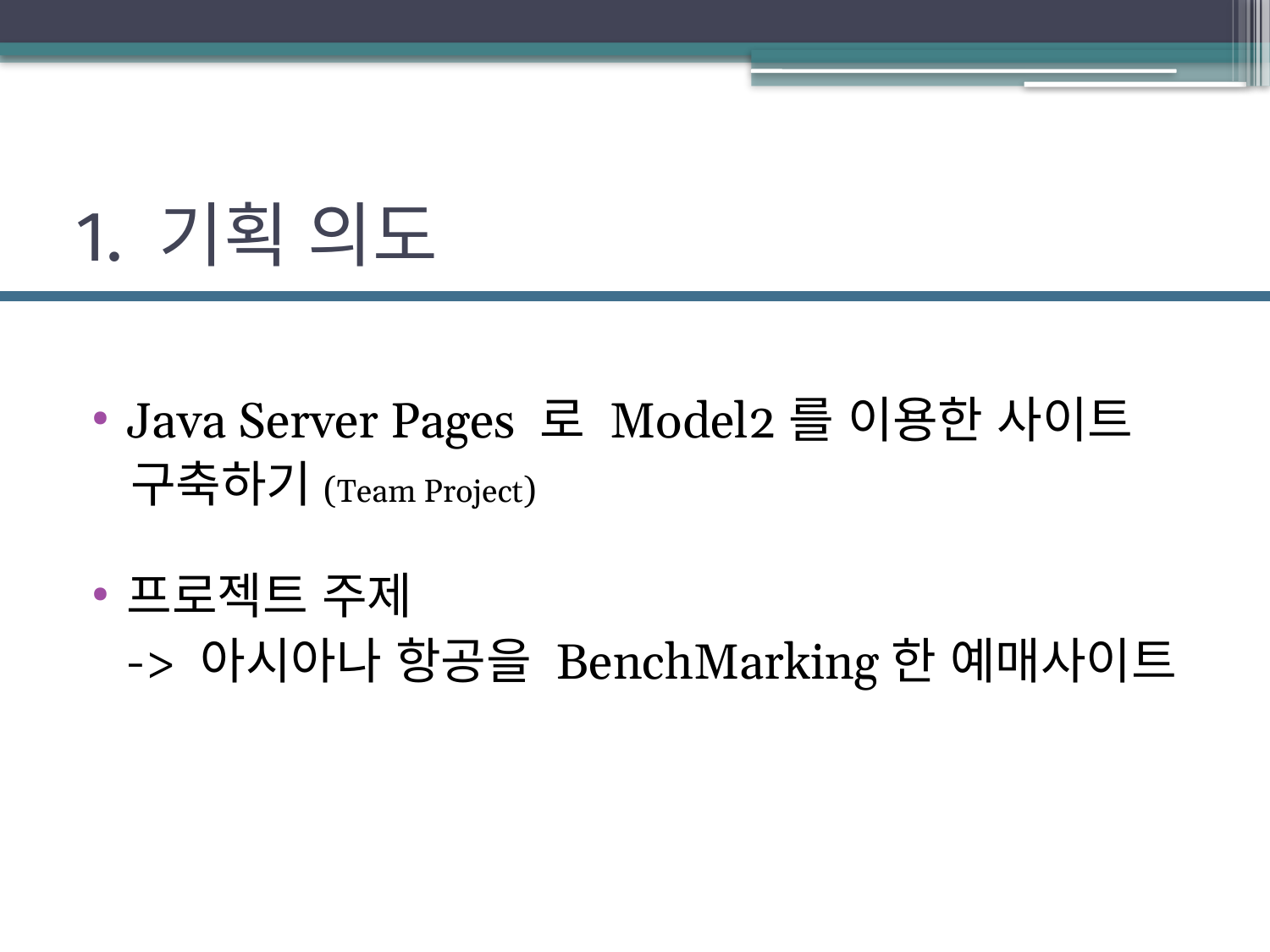

# 1. 기획 의도
Java Server Pages 로 Model2를 이용한 사이트
  구축하기(Team Project)

프로젝트 주제
   -> 아시아나 항공을 BenchMarking한 예매사이트